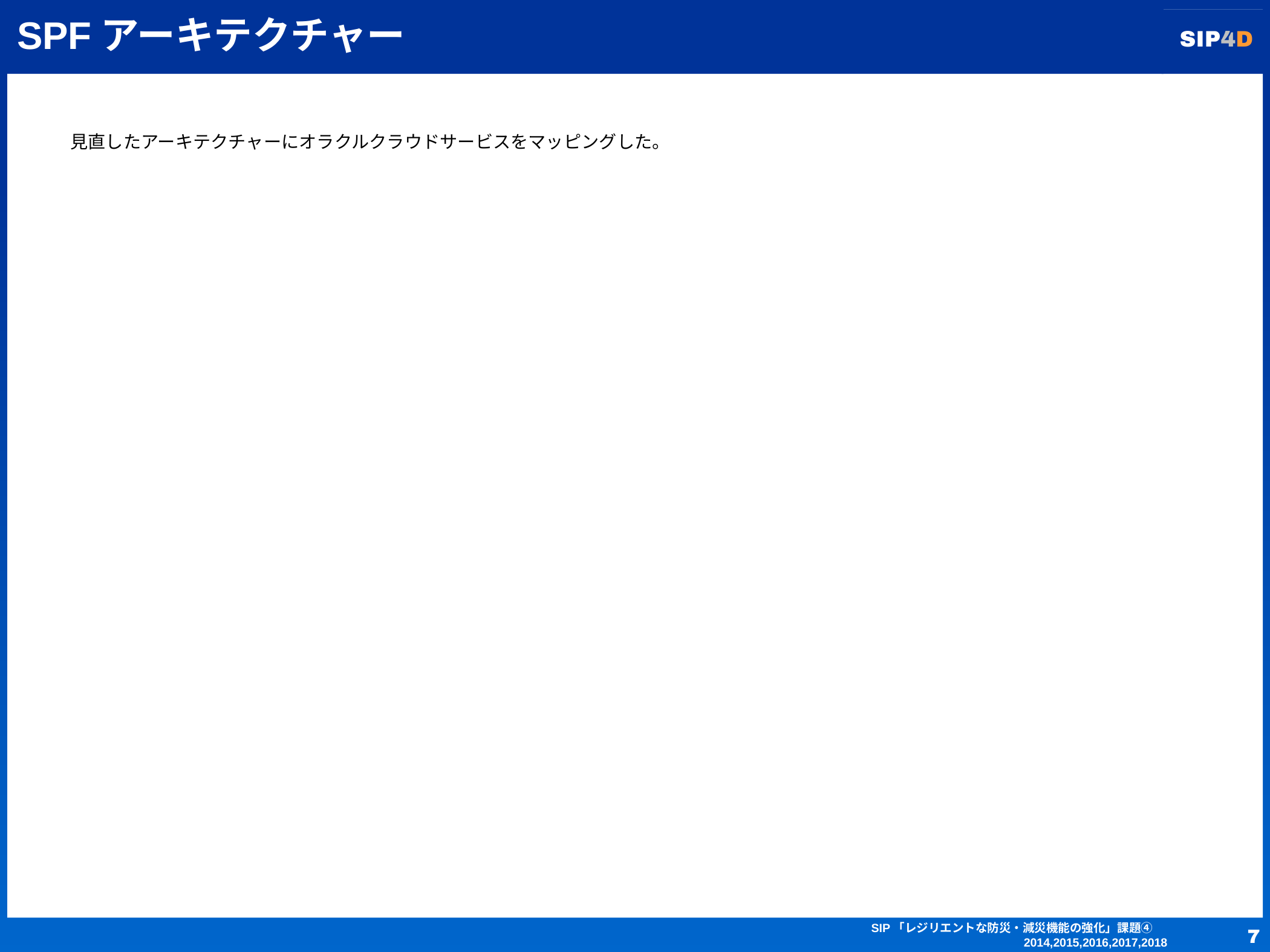

# SPFアーキテクチャー
見直したアーキテクチャーにオラクルクラウドサービスをマッピングした。
7
SIP「レジリエントな防災・減災機能の強化」課題④　2014,2015,2016,2017,2018